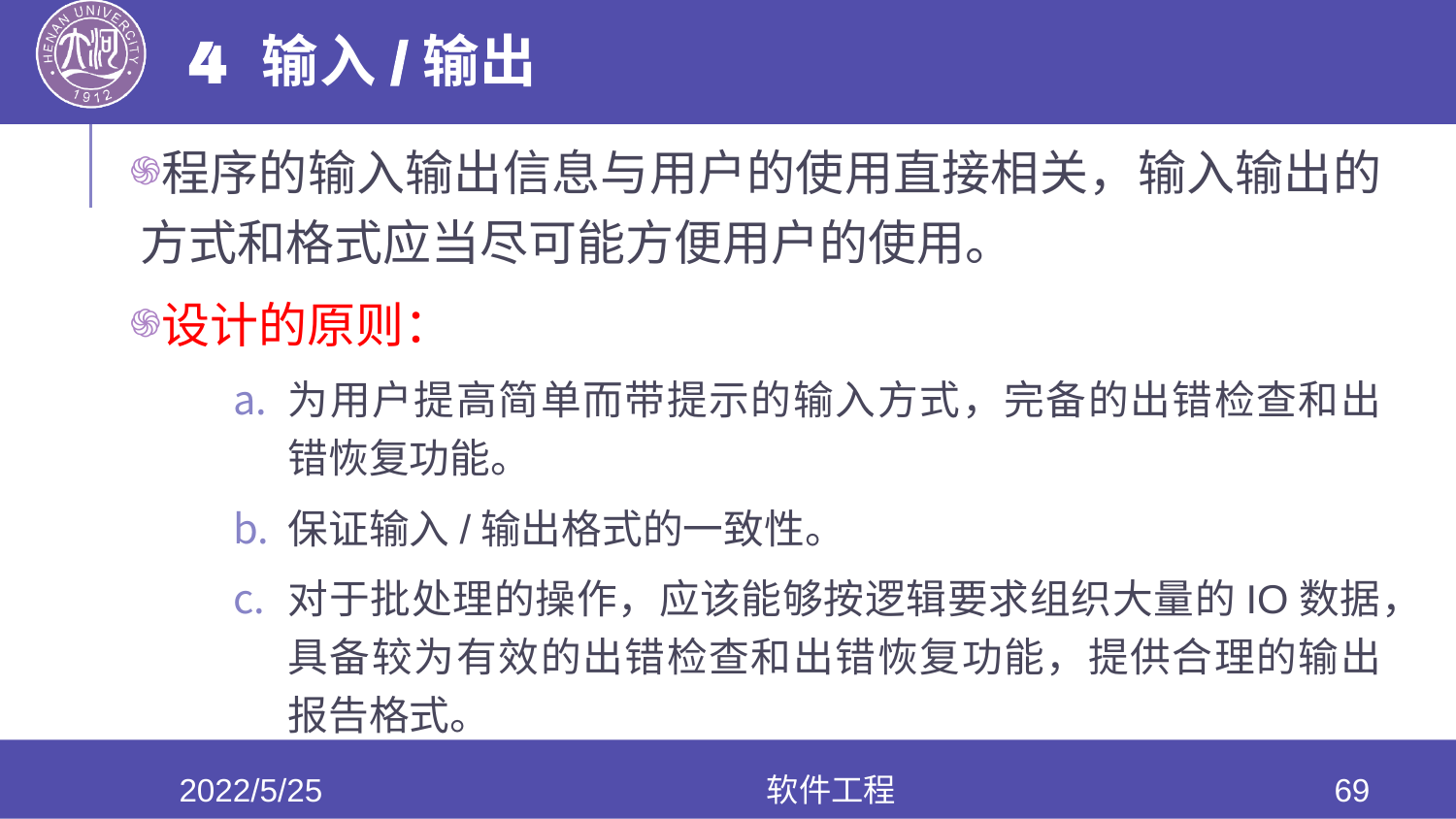

# 4 输入/输出
程序的输入输出信息与用户的使用直接相关，输入输出的方式和格式应当尽可能方便用户的使用。
设计的原则：
为用户提高简单而带提示的输入方式，完备的出错检查和出错恢复功能。
保证输入/输出格式的一致性。
对于批处理的操作，应该能够按逻辑要求组织大量的IO数据，具备较为有效的出错检查和出错恢复功能，提供合理的输出报告格式。
2022/5/25
软件工程
69